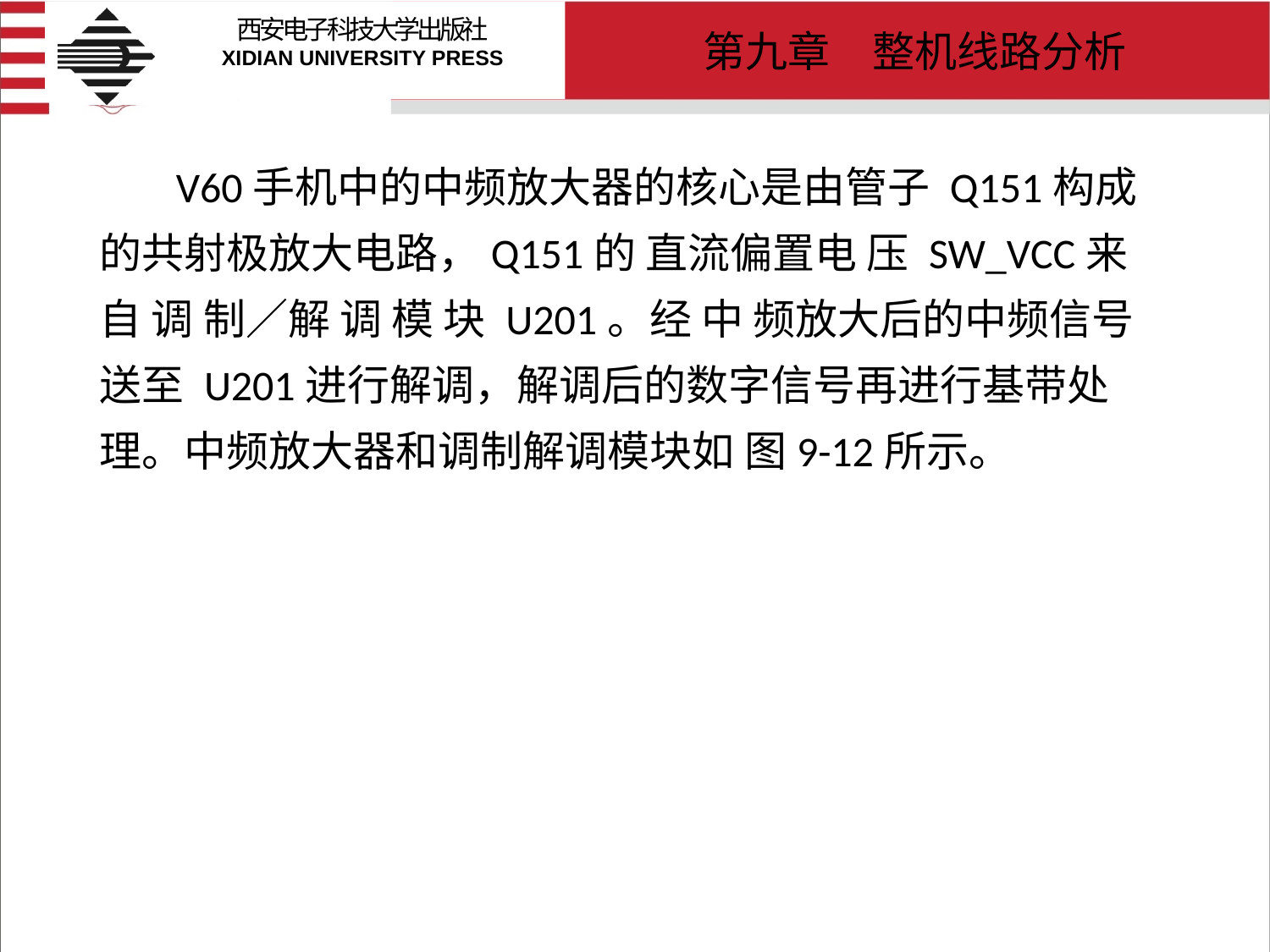

# V60手机中的中频放大器的核心是由管子 Q151构成的共射极放大电路，Q151的 直流偏置电 压 SW_VCC来 自 调 制／解 调 模 块 U201。经 中 频放大后的中频信号送至 U201进行解调，解调后的数字信号再进行基带处理。中频放大器和调制解调模块如 图9-12所示。